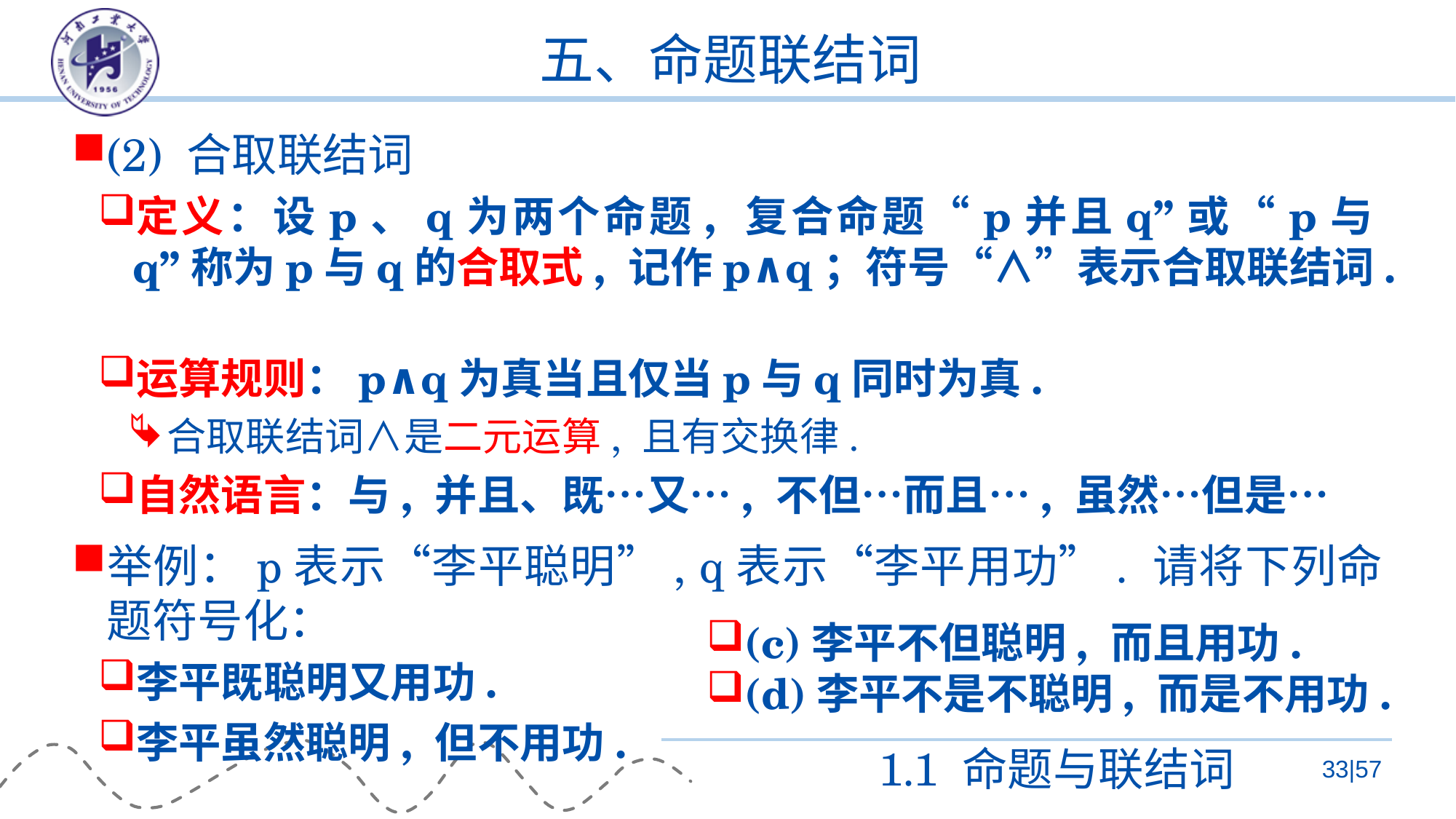

# 五、命题联结词
(2) 合取联结词
定义：设p、q为两个命题, 复合命题“p并且q”或“p与q”称为p与q的合取式, 记作p∧q；符号“∧”表示合取联结词.
运算规则：p∧q为真当且仅当p与q同时为真.
合取联结词∧是二元运算, 且有交换律.
自然语言：与, 并且、既…又…, 不但…而且…, 虽然…但是…
举例：p表示“李平聪明”, q表示“李平用功”. 请将下列命题符号化：
李平既聪明又用功.
李平虽然聪明, 但不用功.
(c)李平不但聪明, 而且用功.
(d)李平不是不聪明, 而是不用功.
1.1 命题与联结词
33|57